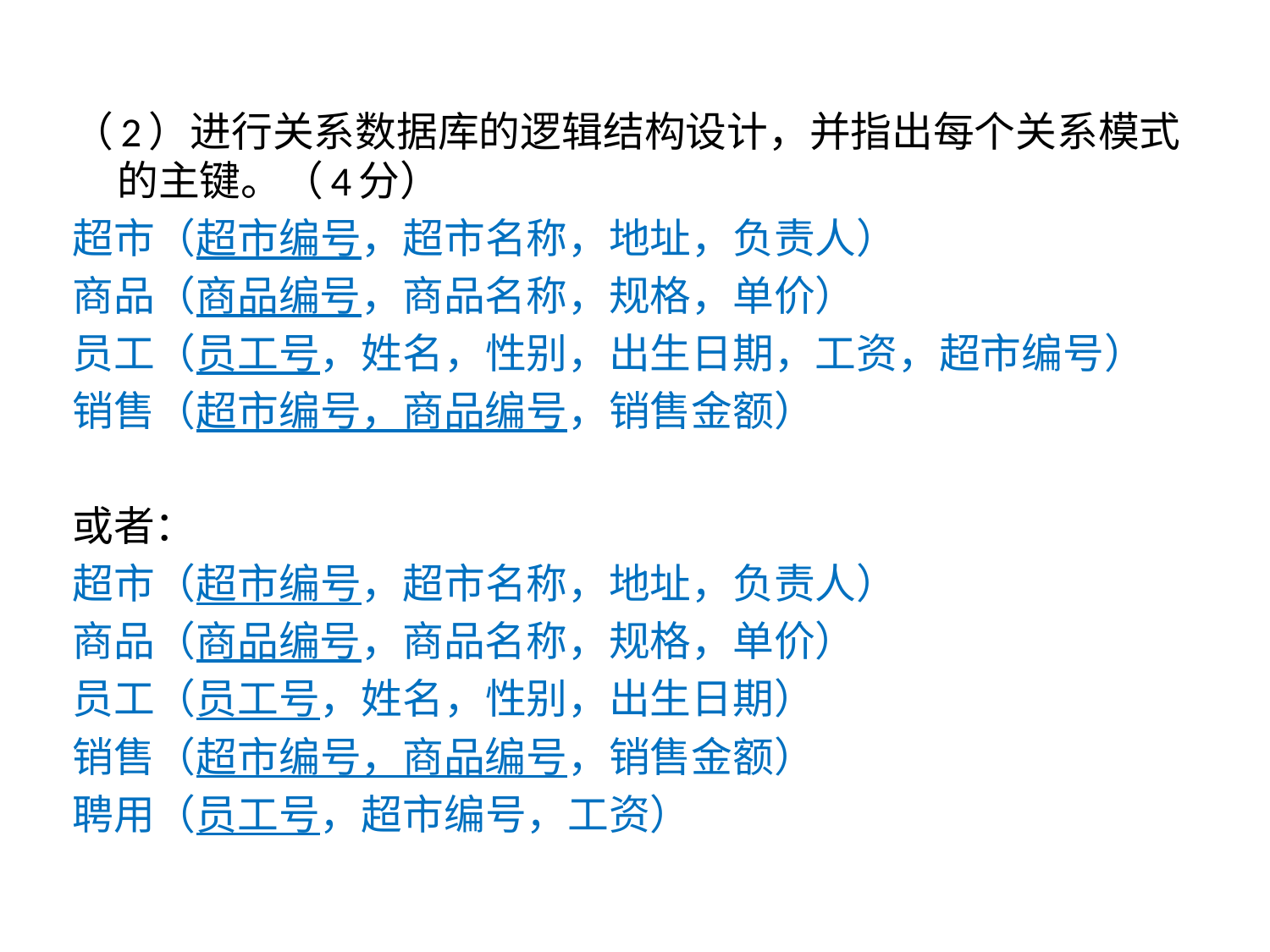

（2）进行关系数据库的逻辑结构设计，并指出每个关系模式的主键。（4分）
超市（超市编号，超市名称，地址，负责人）
商品（商品编号，商品名称，规格，单价）
员工（员工号，姓名，性别，出生日期，工资，超市编号）
销售（超市编号，商品编号，销售金额）

或者：
超市（超市编号，超市名称，地址，负责人）
商品（商品编号，商品名称，规格，单价）
员工（员工号，姓名，性别，出生日期）
销售（超市编号，商品编号，销售金额）
聘用（员工号，超市编号，工资）